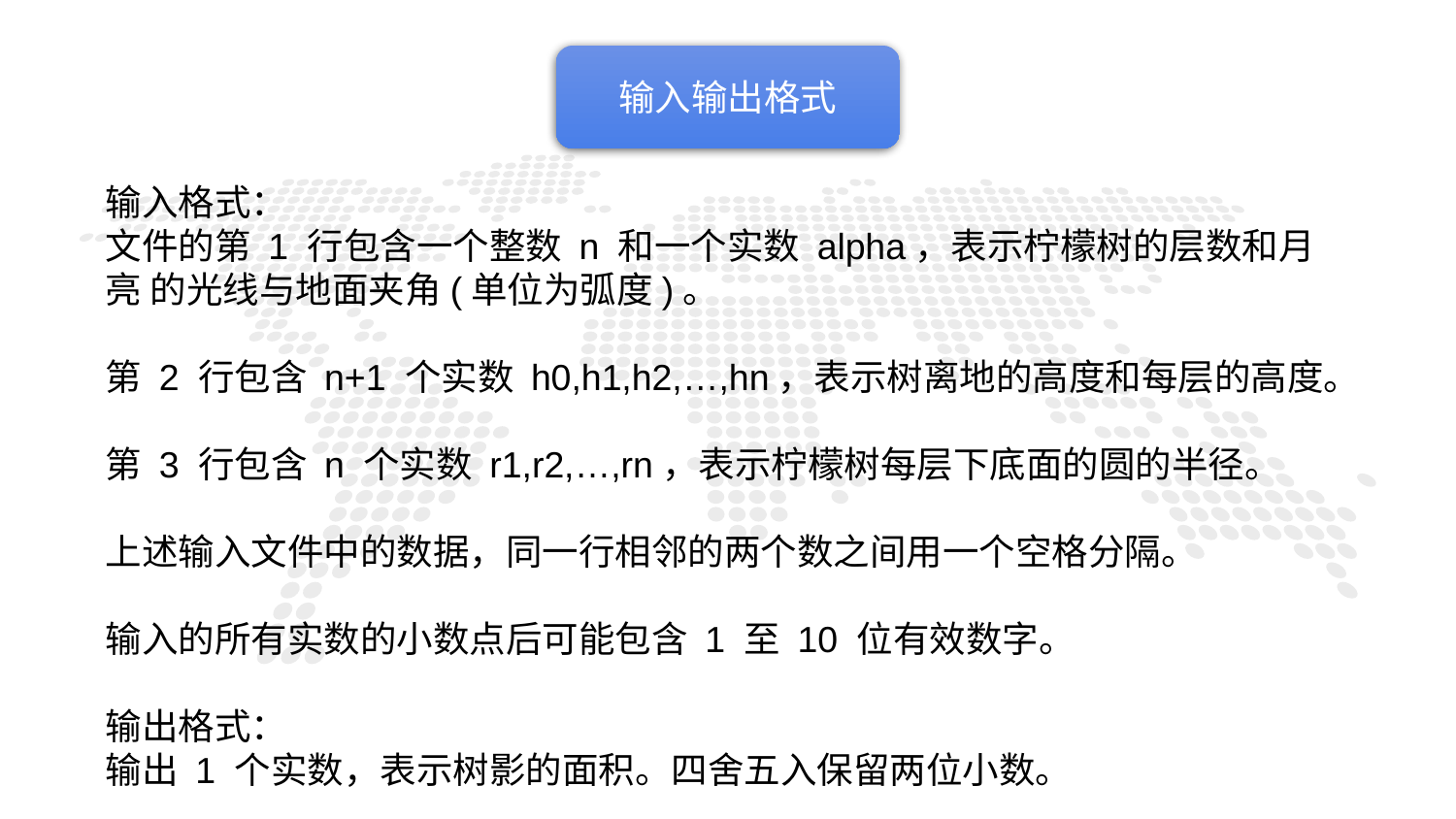

输入输出格式
输入格式：
文件的第 1 行包含一个整数 n 和一个实数 alpha，表示柠檬树的层数和月亮 的光线与地面夹角(单位为弧度)。

第 2 行包含 n+1 个实数 h0,h1,h2,…,hn，表示树离地的高度和每层的高度。

第 3 行包含 n 个实数 r1,r2,…,rn，表示柠檬树每层下底面的圆的半径。

上述输入文件中的数据，同一行相邻的两个数之间用一个空格分隔。

输入的所有实数的小数点后可能包含 1 至 10 位有效数字。

输出格式：
输出 1 个实数，表示树影的面积。四舍五入保留两位小数。